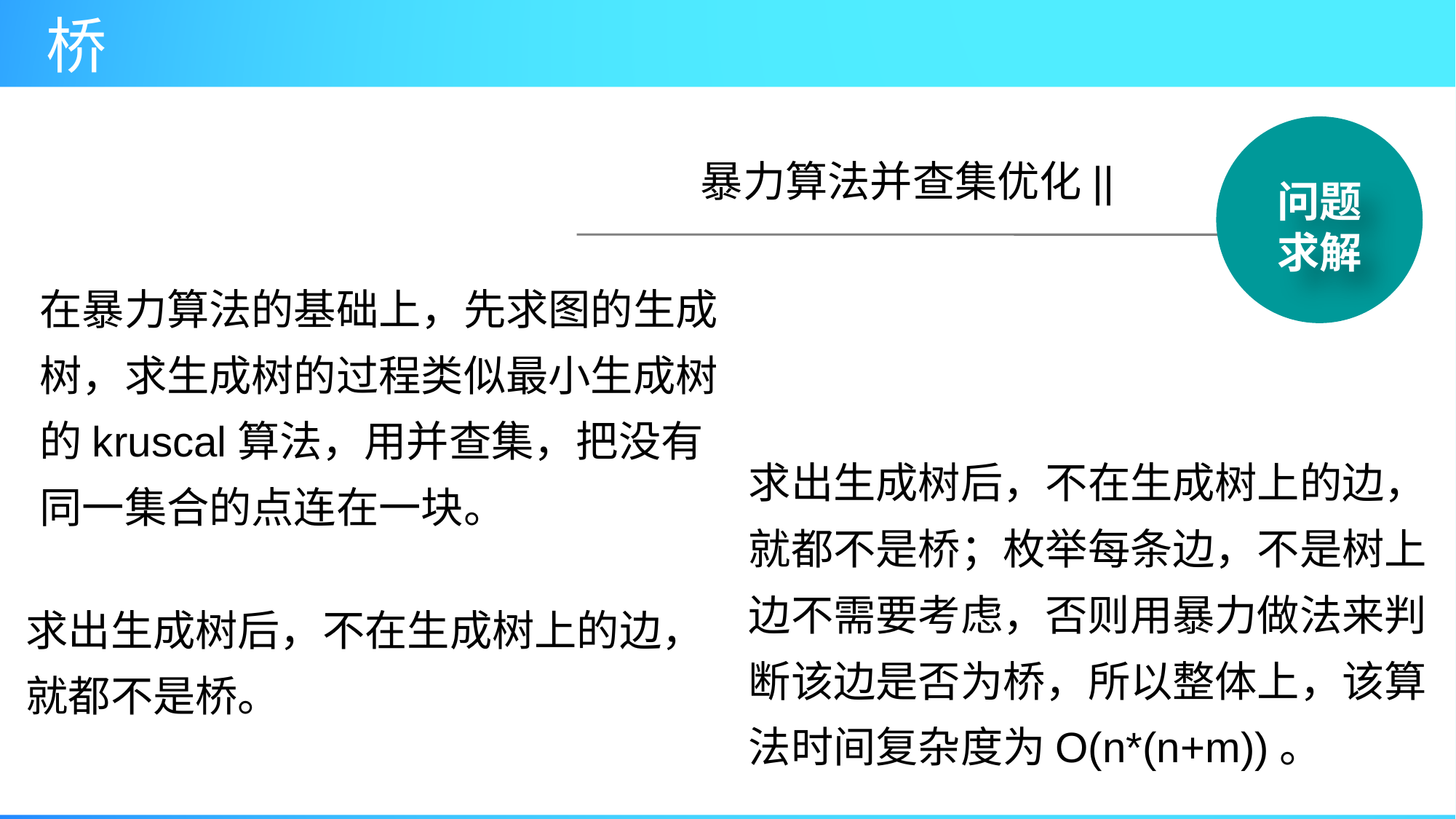

问题
求解
暴力算法并查集优化||
在暴力算法的基础上，先求图的生成树，求生成树的过程类似最小生成树的kruscal算法，用并查集，把没有同一集合的点连在一块。
求出生成树后，不在生成树上的边，就都不是桥；枚举每条边，不是树上边不需要考虑，否则用暴力做法来判断该边是否为桥，所以整体上，该算法时间复杂度为O(n*(n+m))。
求出生成树后，不在生成树上的边，就都不是桥。